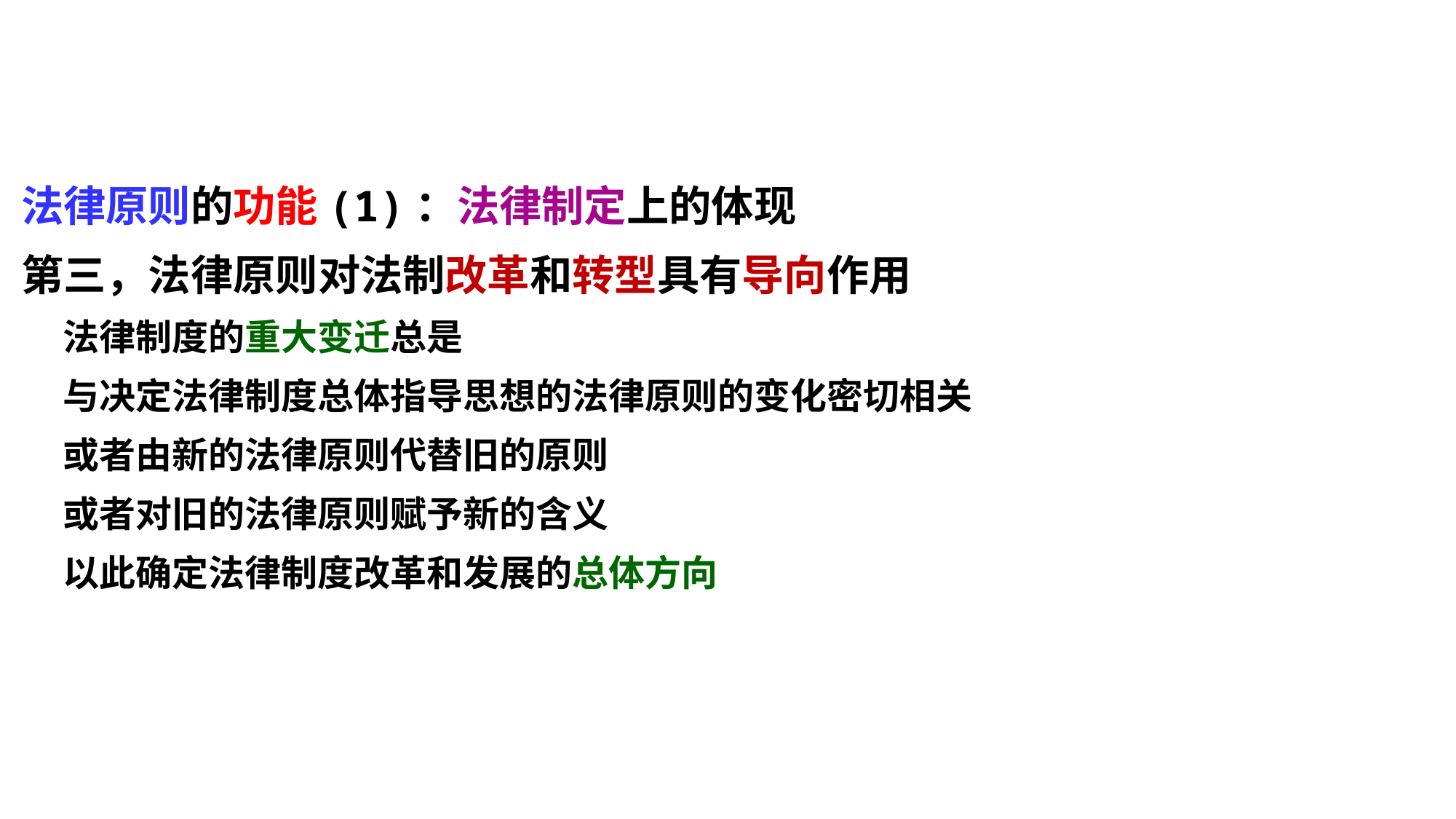

法律原则的功能(1)：法律制定上的体现
第三，法律原则对法制改革和转型具有导向作用
    法律制度的重大变迁总是
    与决定法律制度总体指导思想的法律原则的变化密切相关
    或者由新的法律原则代替旧的原则
    或者对旧的法律原则赋予新的含义
    以此确定法律制度改革和发展的总体方向